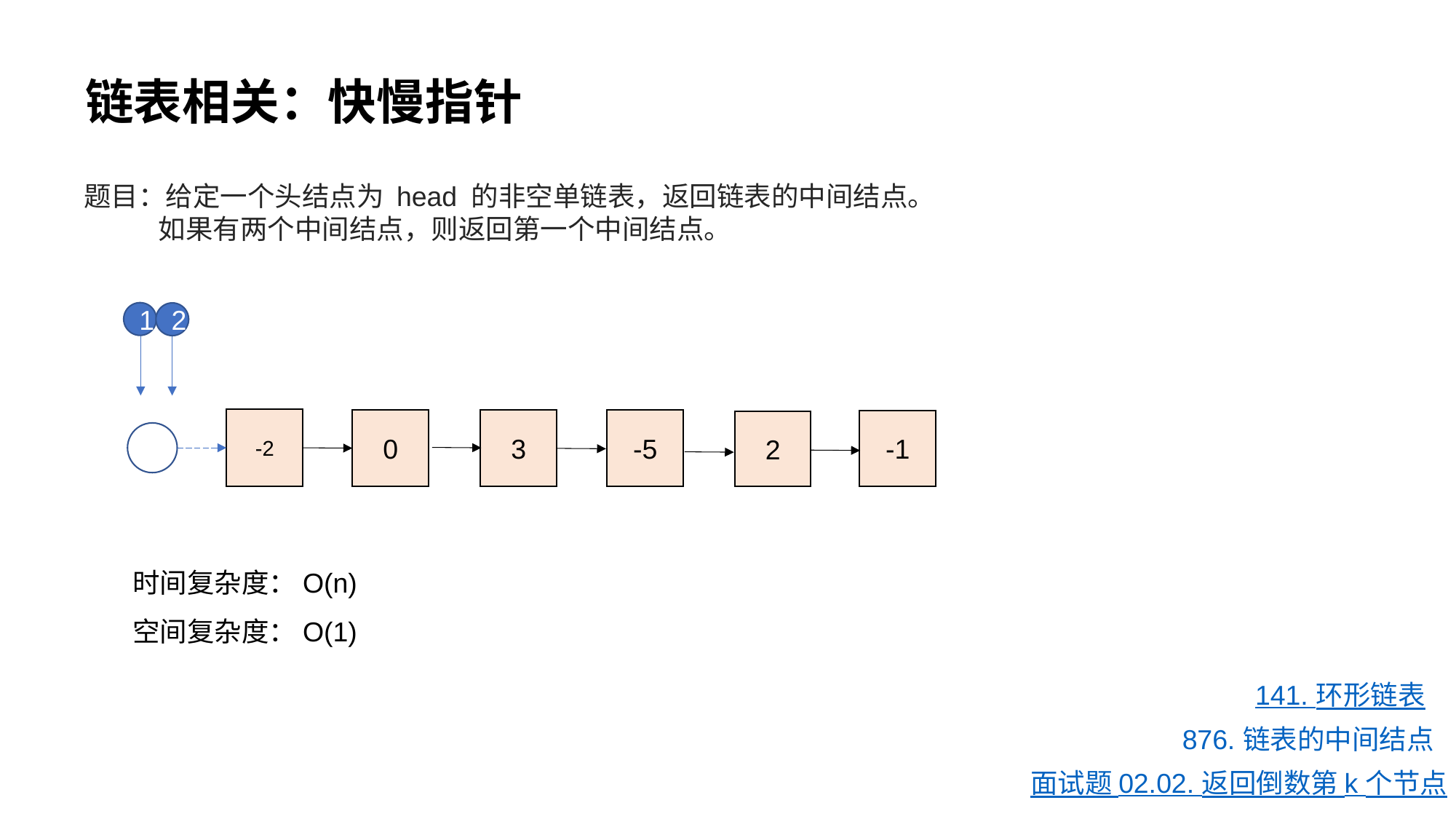

链表相关：快慢指针
题目：给定一个头结点为 head 的非空单链表，返回链表的中间结点。
           如果有两个中间结点，则返回第一个中间结点。
1
2
-2
0
-5
3
-1
2

时间复杂度：O(n)
空间复杂度：O(1)
141. 环形链表
876. 链表的中间结点
面试题 02.02. 返回倒数第 k 个节点